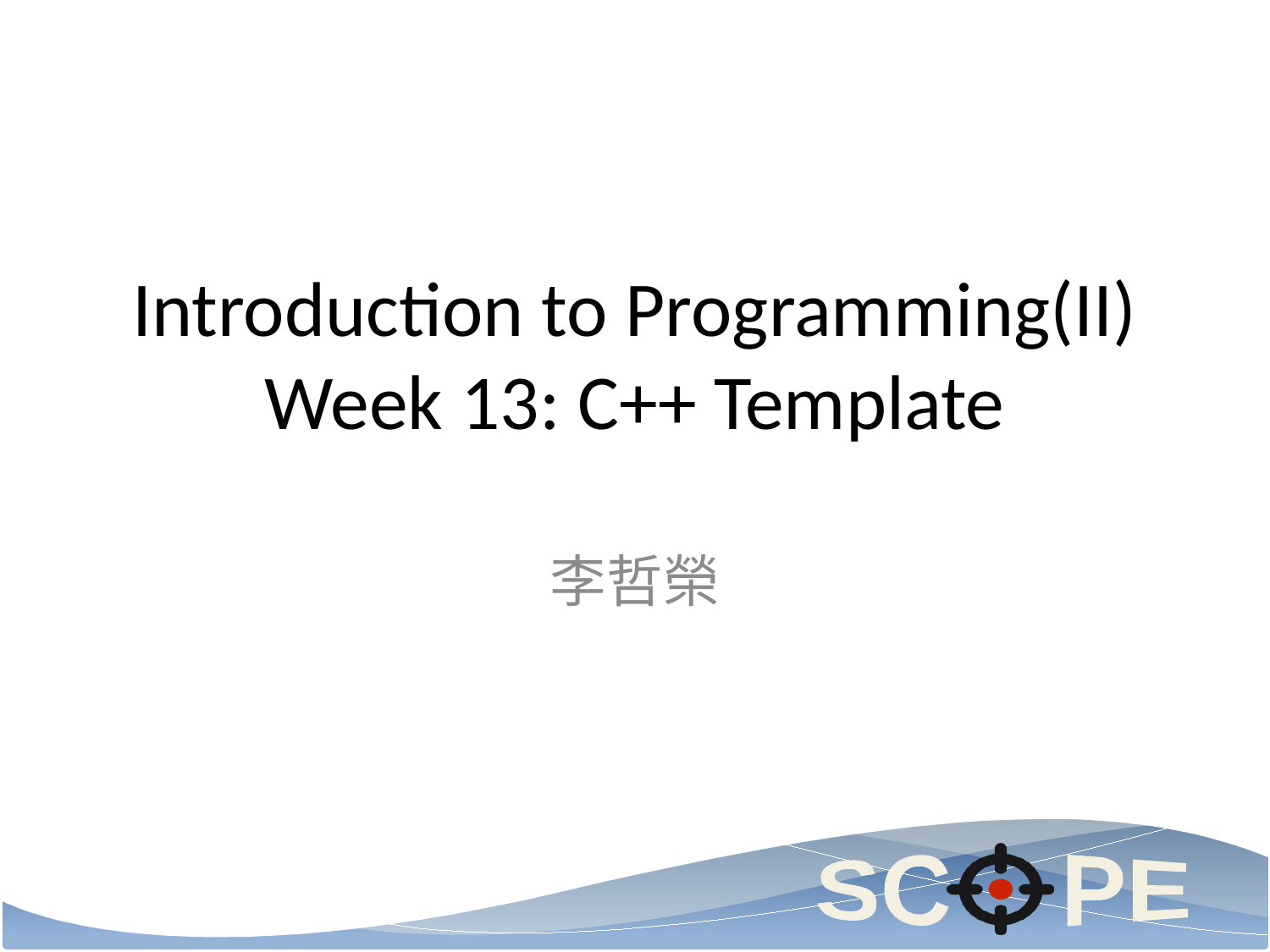

# Introduction to Programming(II) Week 13: C++ Template
李哲榮